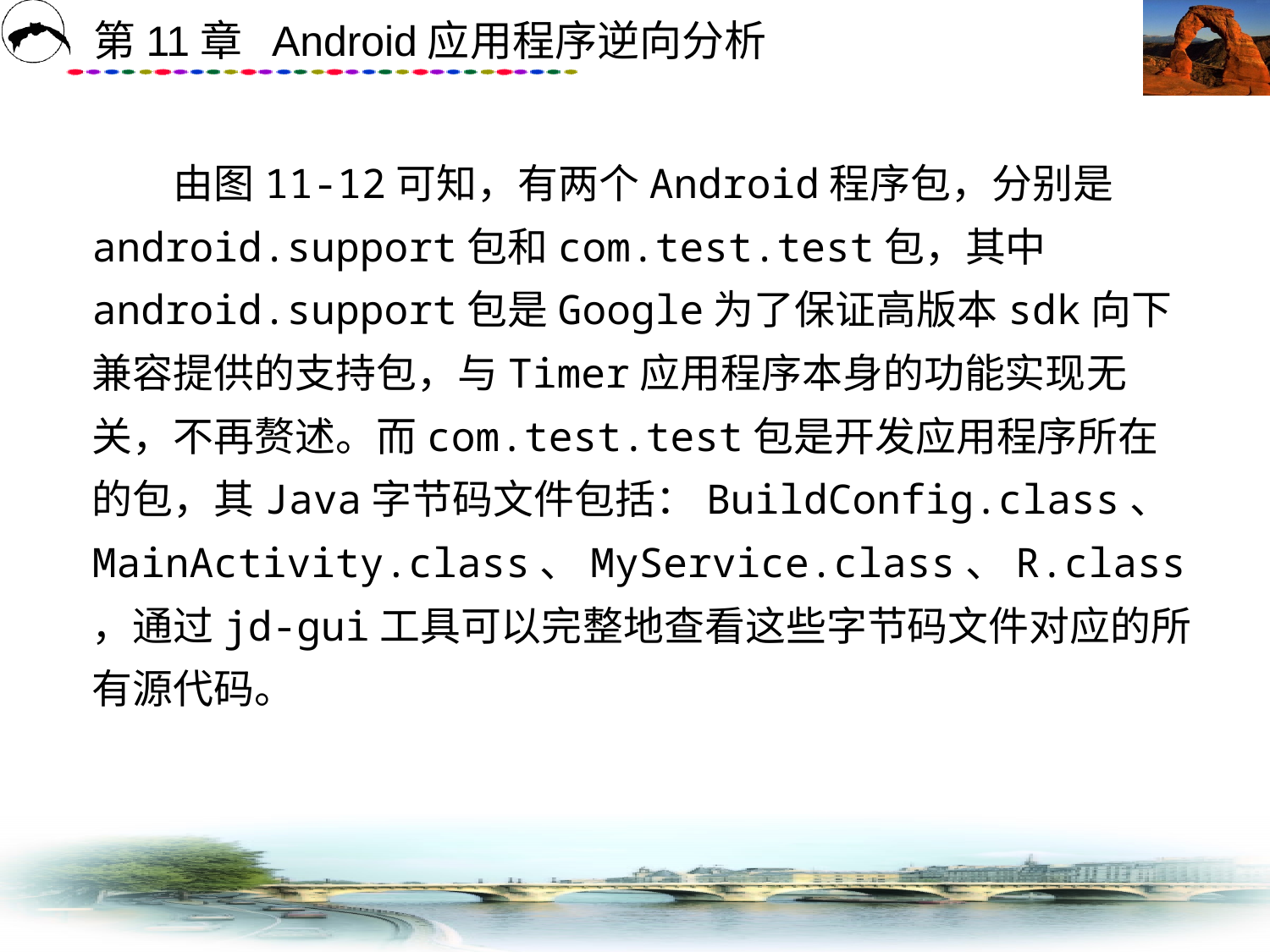

# 由图11-12可知，有两个Android程序包，分别是android.support包和com.test.test包，其中android.support包是Google为了保证高版本sdk向下兼容提供的支持包，与Timer应用程序本身的功能实现无关，不再赘述。而com.test.test包是开发应用程序所在的包，其Java字节码文件包括：BuildConfig.class、MainActivity.class、MyService.class、R.class，通过jd-gui工具可以完整地查看这些字节码文件对应的所有源代码。